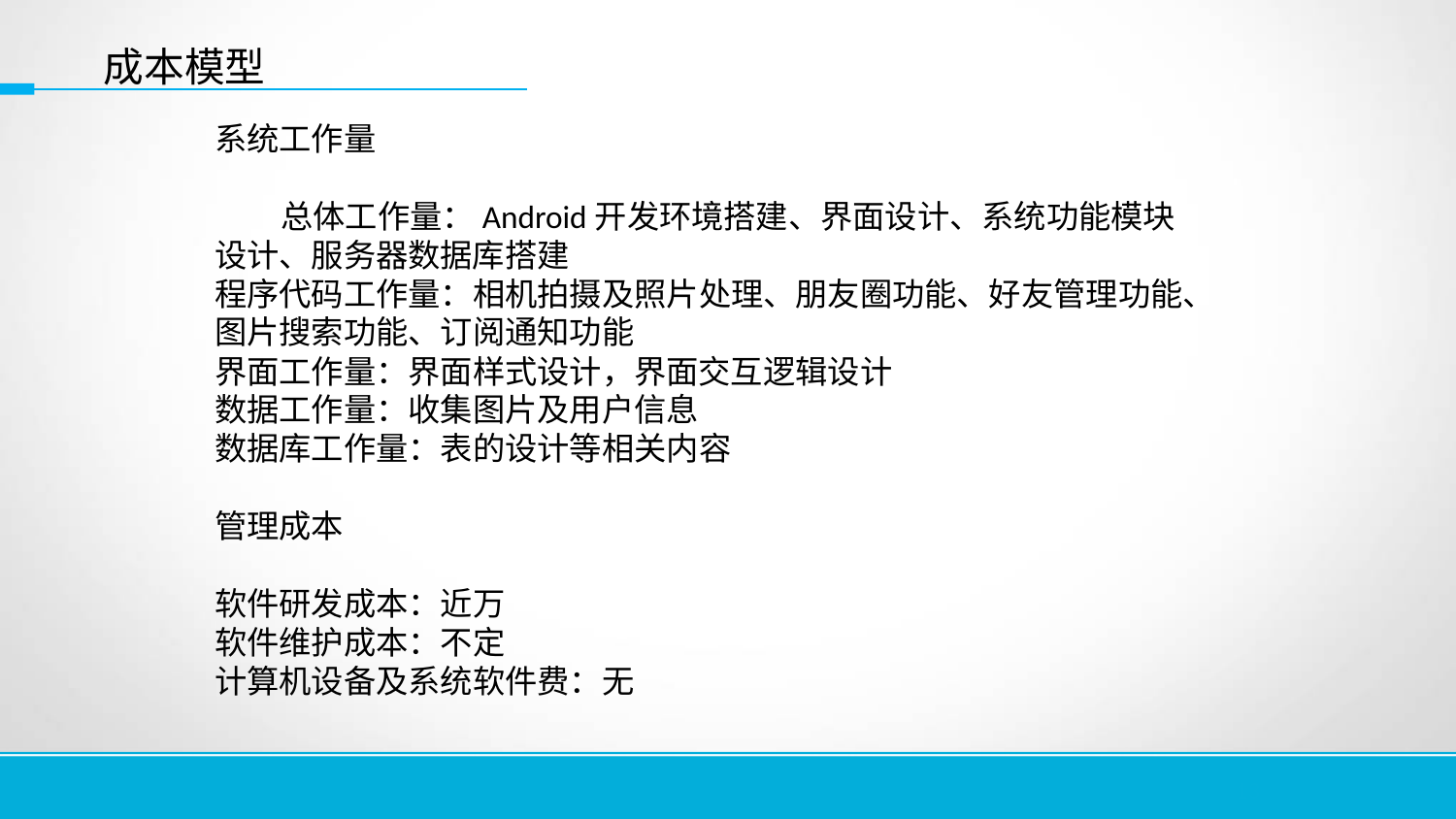

成本模型

系统工作量

        总体工作量：Android开发环境搭建、界面设计、系统功能模块设计、服务器数据库搭建
程序代码工作量：相机拍摄及照片处理、朋友圈功能、好友管理功能、图片搜索功能、订阅通知功能
界面工作量：界面样式设计，界面交互逻辑设计
数据工作量：收集图片及用户信息
数据库工作量：表的设计等相关内容

管理成本

软件研发成本：近万
软件维护成本：不定
计算机设备及系统软件费：无
13